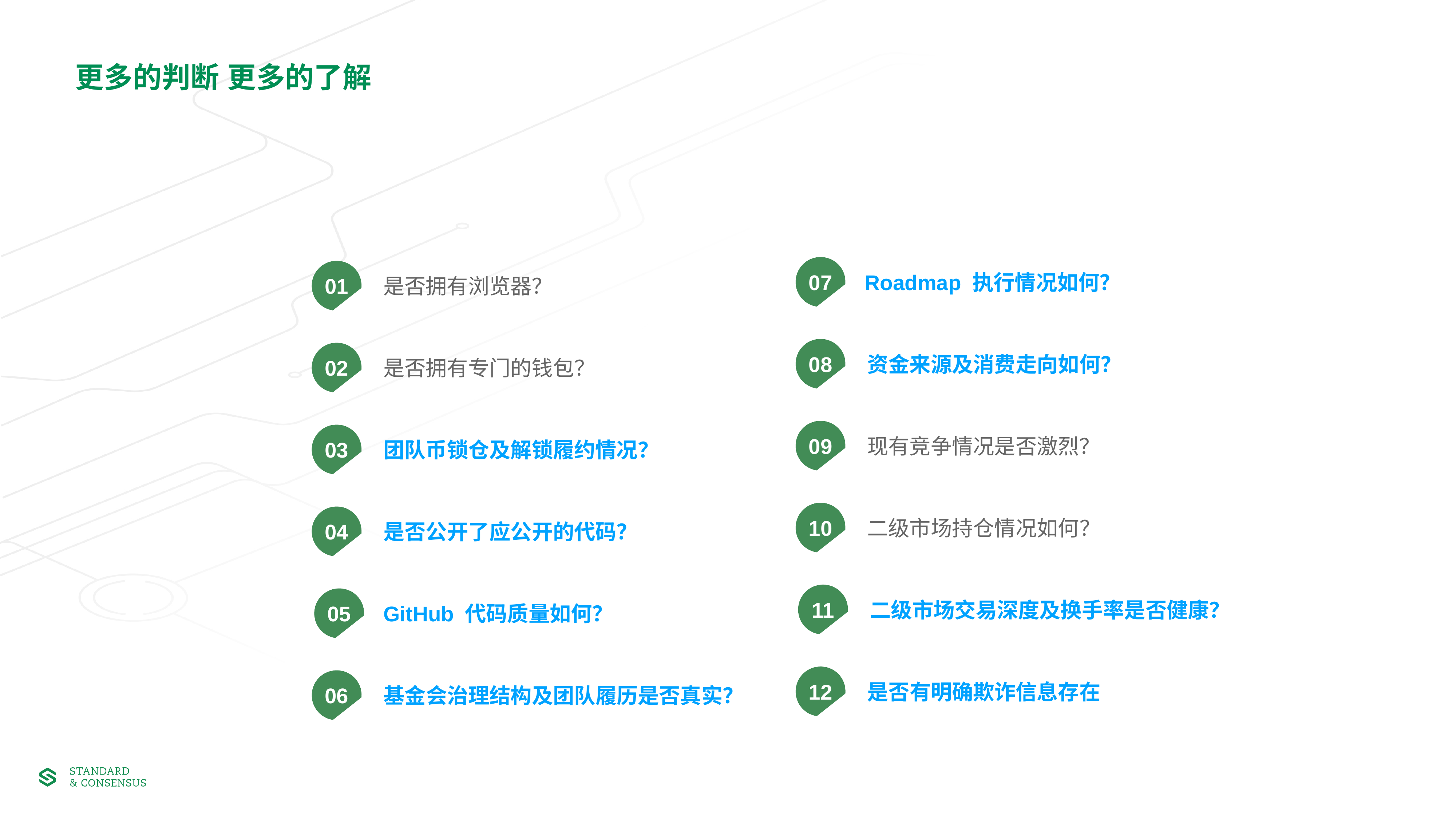

更多的判断 更多的了解

Roadmap 执行情况如何？
07
是否拥有浏览器？
01

资金来源及消费走向如何？
08
是否拥有专门的钱包？
02

现有竞争情况是否激烈？
09
团队币锁仓及解锁履约情况？
03

二级市场持仓情况如何？
10
是否公开了应公开的代码？
04

二级市场交易深度及换手率是否健康？
11
GitHub 代码质量如何？
05

是否有明确欺诈信息存在
12
基金会治理结构及团队履历是否真实？
06